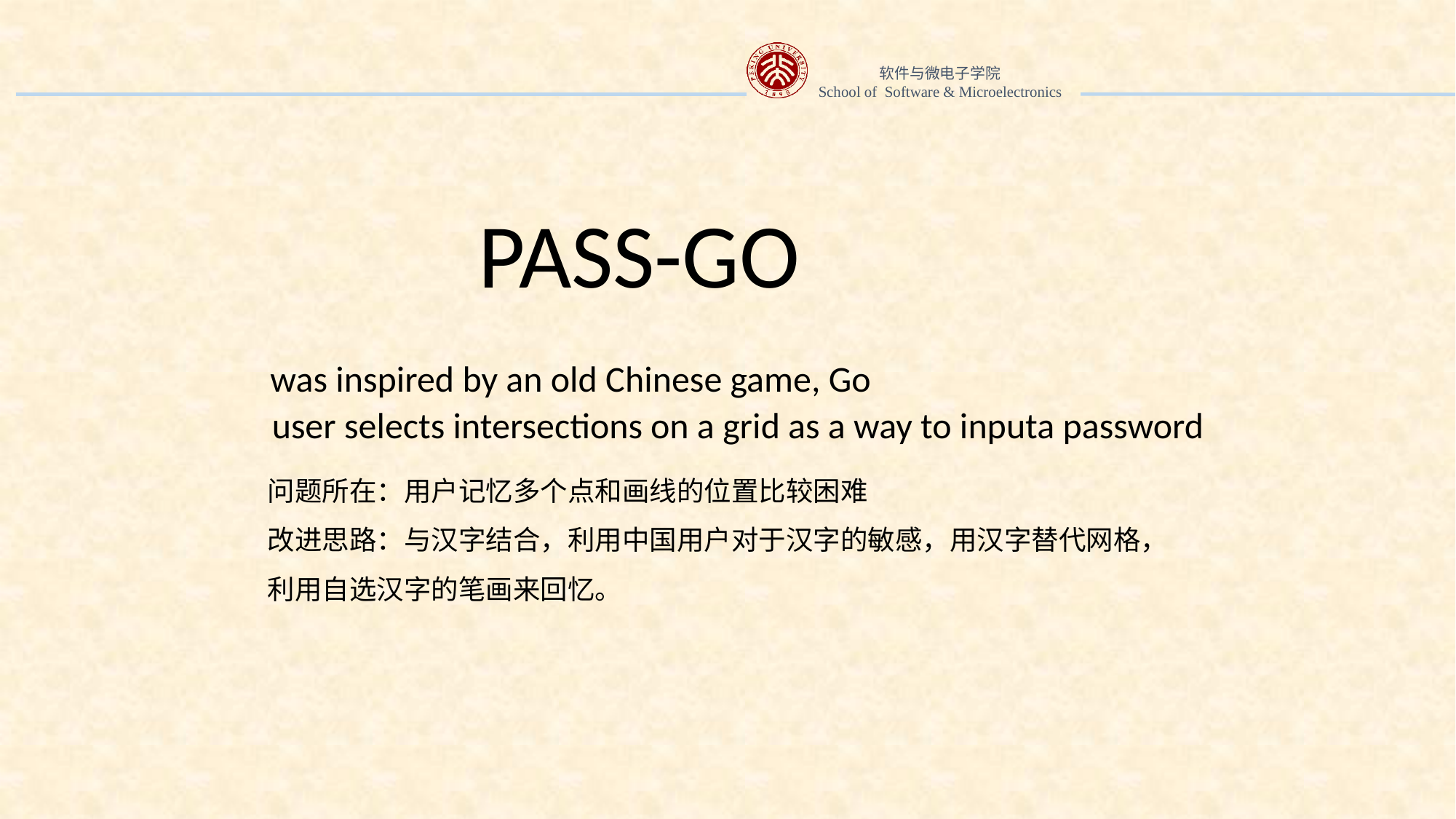

PASS-GO
was inspired by an old Chinese game, Go
user selects intersections on a grid as a way to inputa password
问题所在：用户记忆多个点和画线的位置比较困难
改进思路：与汉字结合，利用中国用户对于汉字的敏感，用汉字替代网格，利用自选汉字的笔画来回忆。